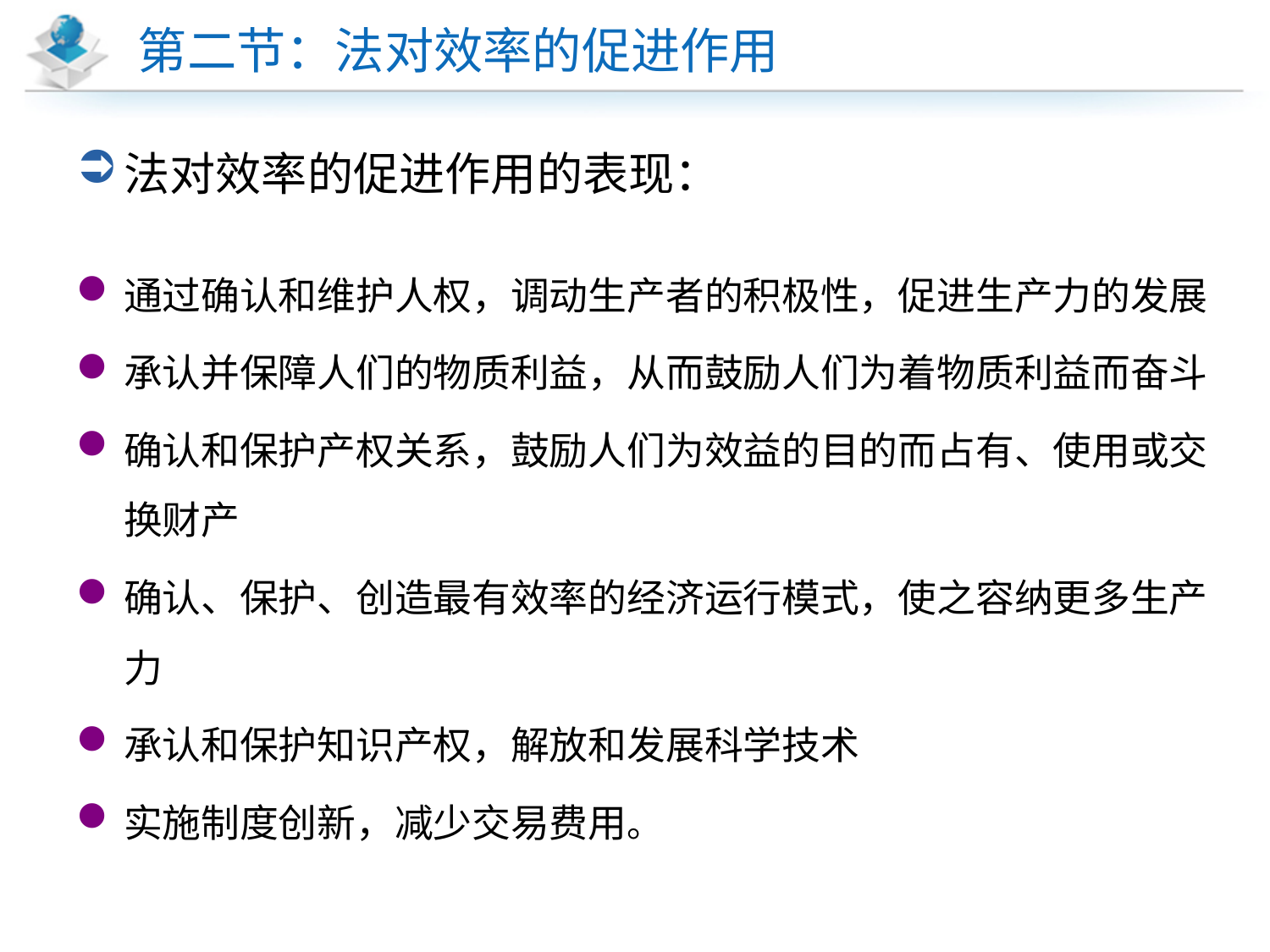

# 第二节：法对效率的促进作用
法对效率的促进作用的表现：
通过确认和维护人权，调动生产者的积极性，促进生产力的发展
承认并保障人们的物质利益，从而鼓励人们为着物质利益而奋斗
确认和保护产权关系，鼓励人们为效益的目的而占有、使用或交换财产
确认、保护、创造最有效率的经济运行模式，使之容纳更多生产力
承认和保护知识产权，解放和发展科学技术
实施制度创新，减少交易费用。